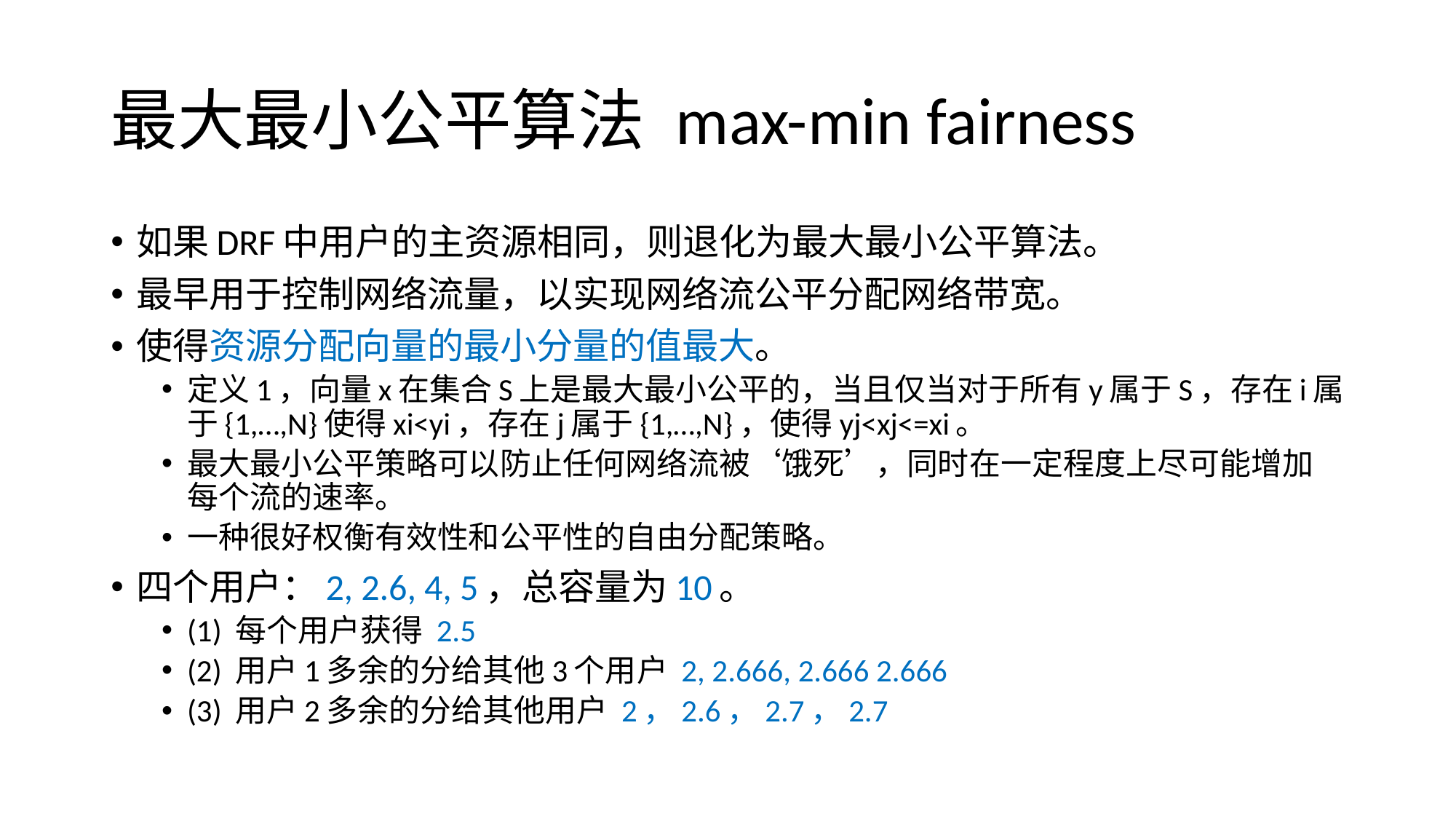

# 最大最小公平算法 max-min fairness
如果DRF中用户的主资源相同，则退化为最大最小公平算法。
最早用于控制网络流量，以实现网络流公平分配网络带宽。
使得资源分配向量的最小分量的值最大。
定义1，向量x在集合S上是最大最小公平的，当且仅当对于所有y属于S，存在i属于{1,…,N}使得xi<yi，存在j属于{1,…,N}，使得yj<xj<=xi。
最大最小公平策略可以防止任何网络流被‘饿死’，同时在一定程度上尽可能增加每个流的速率。
一种很好权衡有效性和公平性的自由分配策略。
四个用户：2, 2.6, 4, 5，总容量为10。
(1) 每个用户获得 2.5
(2) 用户1多余的分给其他3个用户 2, 2.666, 2.666 2.666
(3) 用户2多余的分给其他用户 2，2.6，2.7，2.7